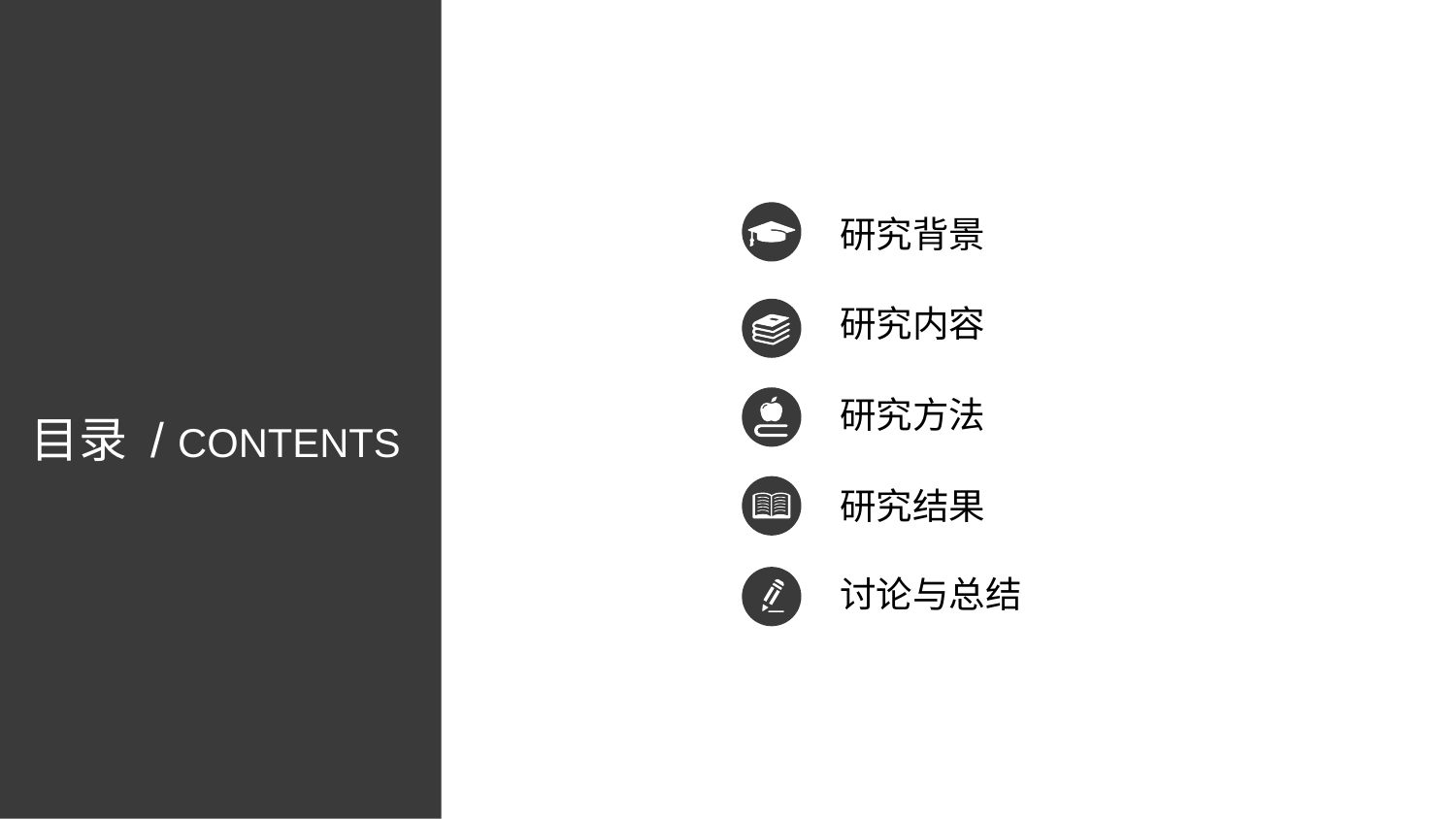

研究背景
研究内容

研究方法

目录 / CONTENTS
研究结果

讨论与总结